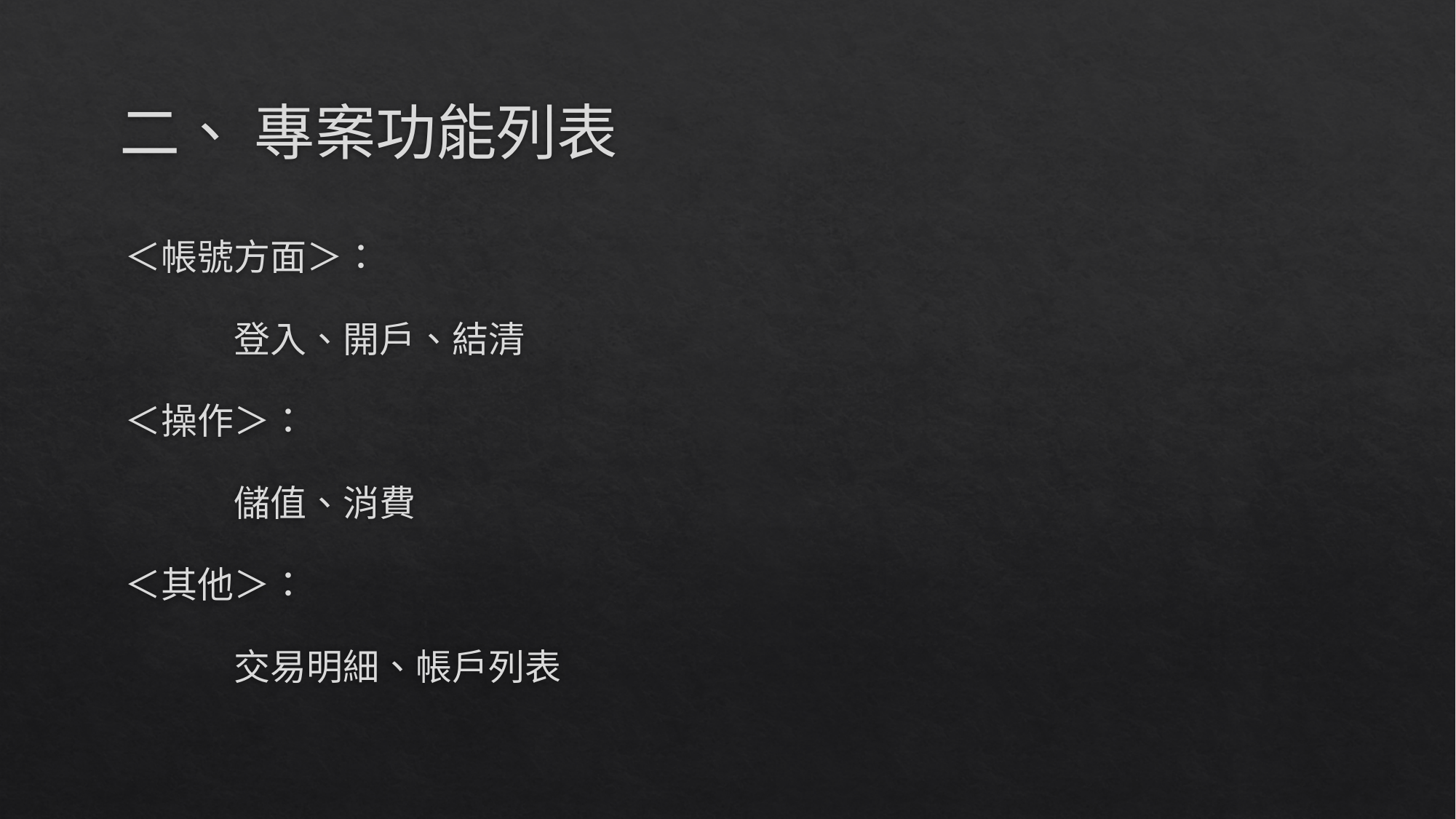

# 二、 專案功能列表
＜帳號方面＞：
	登入、開戶、結清
＜操作＞：
	儲值、消費
＜其他＞：
	交易明細、帳戶列表